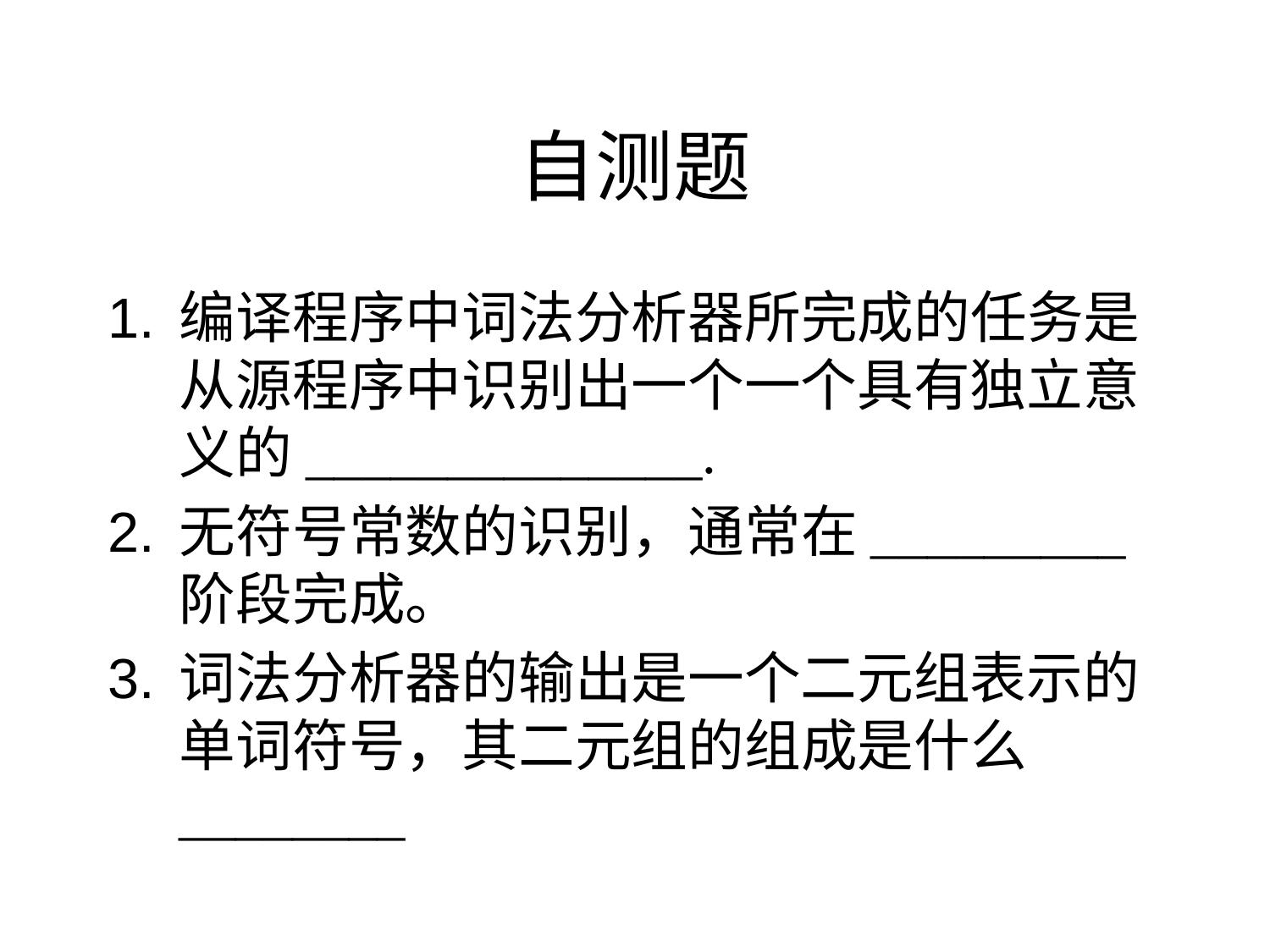

# 自测题
编译程序中词法分析器所完成的任务是从源程序中识别出一个一个具有独立意义的______________.
无符号常数的识别，通常在_________阶段完成。
词法分析器的输出是一个二元组表示的单词符号，其二元组的组成是什么________